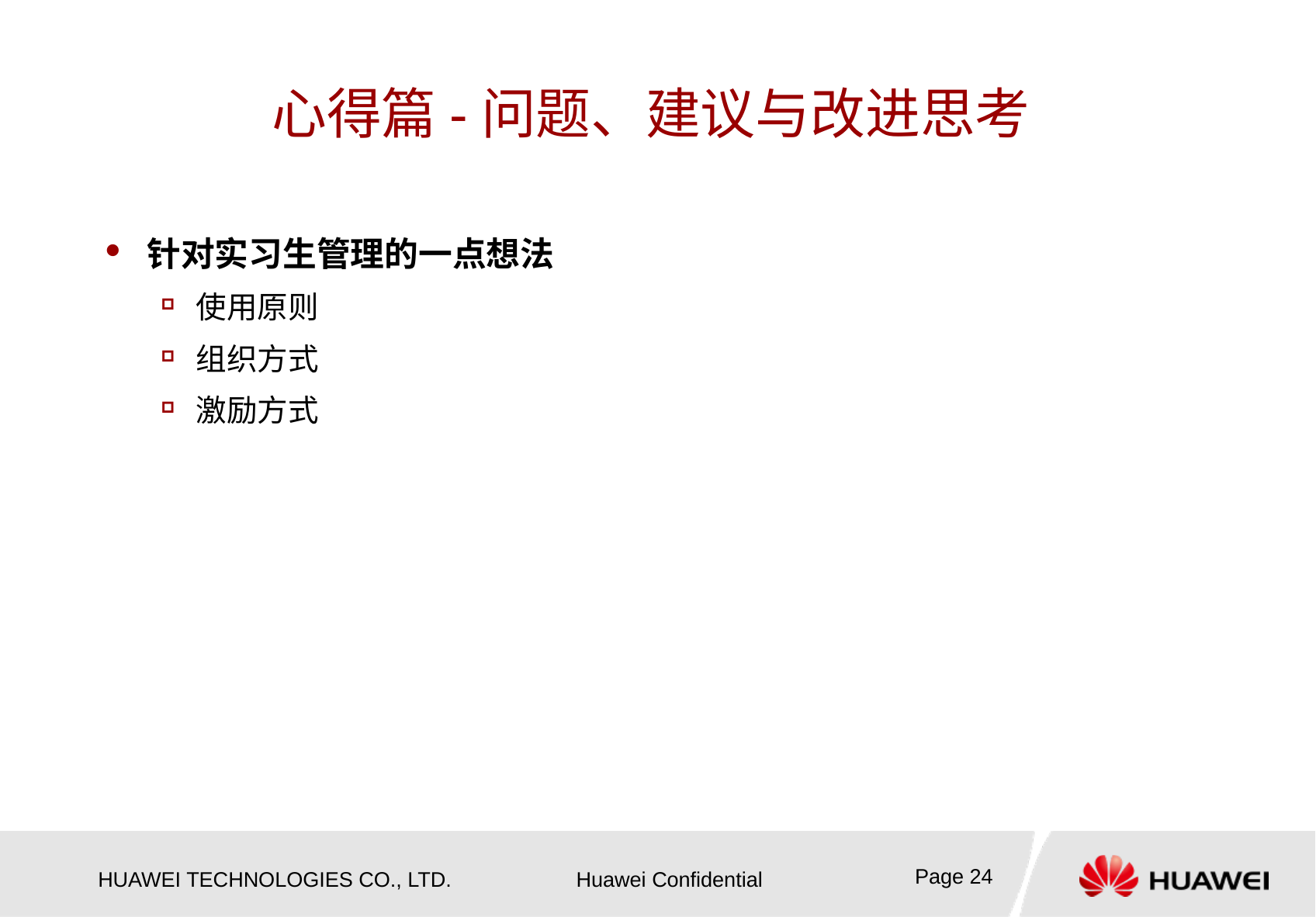

# 心得篇-问题、建议与改进思考
针对实习生管理的一点想法
使用原则
组织方式
激励方式
Page 24